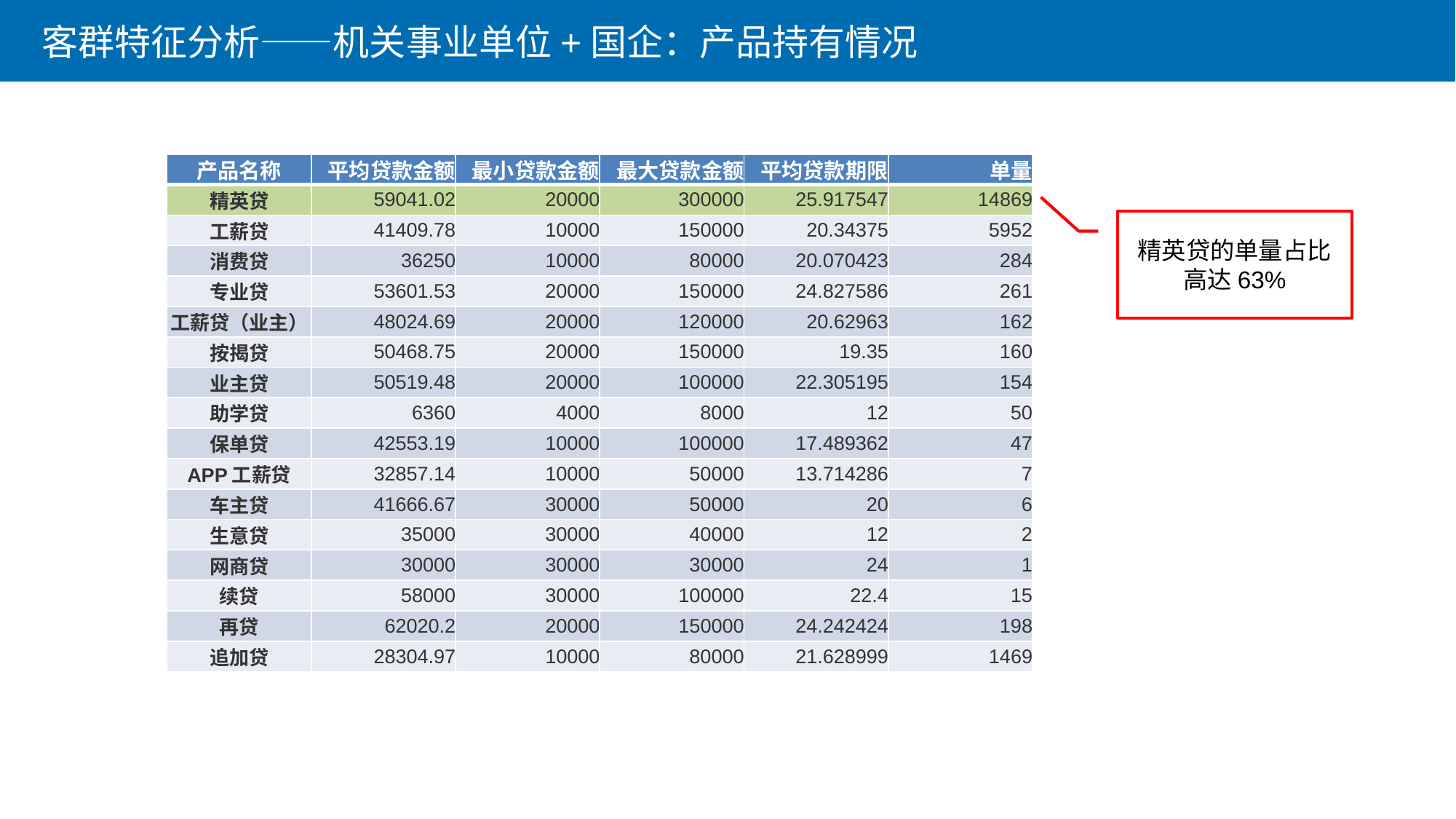

客群特征分析——机关事业单位+国企：产品持有情况
| 产品名称 | 平均贷款金额 | 最小贷款金额 | 最大贷款金额 | 平均贷款期限 | 单量 |
| --- | --- | --- | --- | --- | --- |
| 精英贷 | 59041.02 | 20000 | 300000 | 25.917547 | 14869 |
| 工薪贷 | 41409.78 | 10000 | 150000 | 20.34375 | 5952 |
| 消费贷 | 36250 | 10000 | 80000 | 20.070423 | 284 |
| 专业贷 | 53601.53 | 20000 | 150000 | 24.827586 | 261 |
| 工薪贷（业主） | 48024.69 | 20000 | 120000 | 20.62963 | 162 |
| 按揭贷 | 50468.75 | 20000 | 150000 | 19.35 | 160 |
| 业主贷 | 50519.48 | 20000 | 100000 | 22.305195 | 154 |
| 助学贷 | 6360 | 4000 | 8000 | 12 | 50 |
| 保单贷 | 42553.19 | 10000 | 100000 | 17.489362 | 47 |
| APP工薪贷 | 32857.14 | 10000 | 50000 | 13.714286 | 7 |
| 车主贷 | 41666.67 | 30000 | 50000 | 20 | 6 |
| 生意贷 | 35000 | 30000 | 40000 | 12 | 2 |
| 网商贷 | 30000 | 30000 | 30000 | 24 | 1 |
| 续贷 | 58000 | 30000 | 100000 | 22.4 | 15 |
| 再贷 | 62020.2 | 20000 | 150000 | 24.242424 | 198 |
| 追加贷 | 28304.97 | 10000 | 80000 | 21.628999 | 1469 |
精英贷的单量占比高达63%